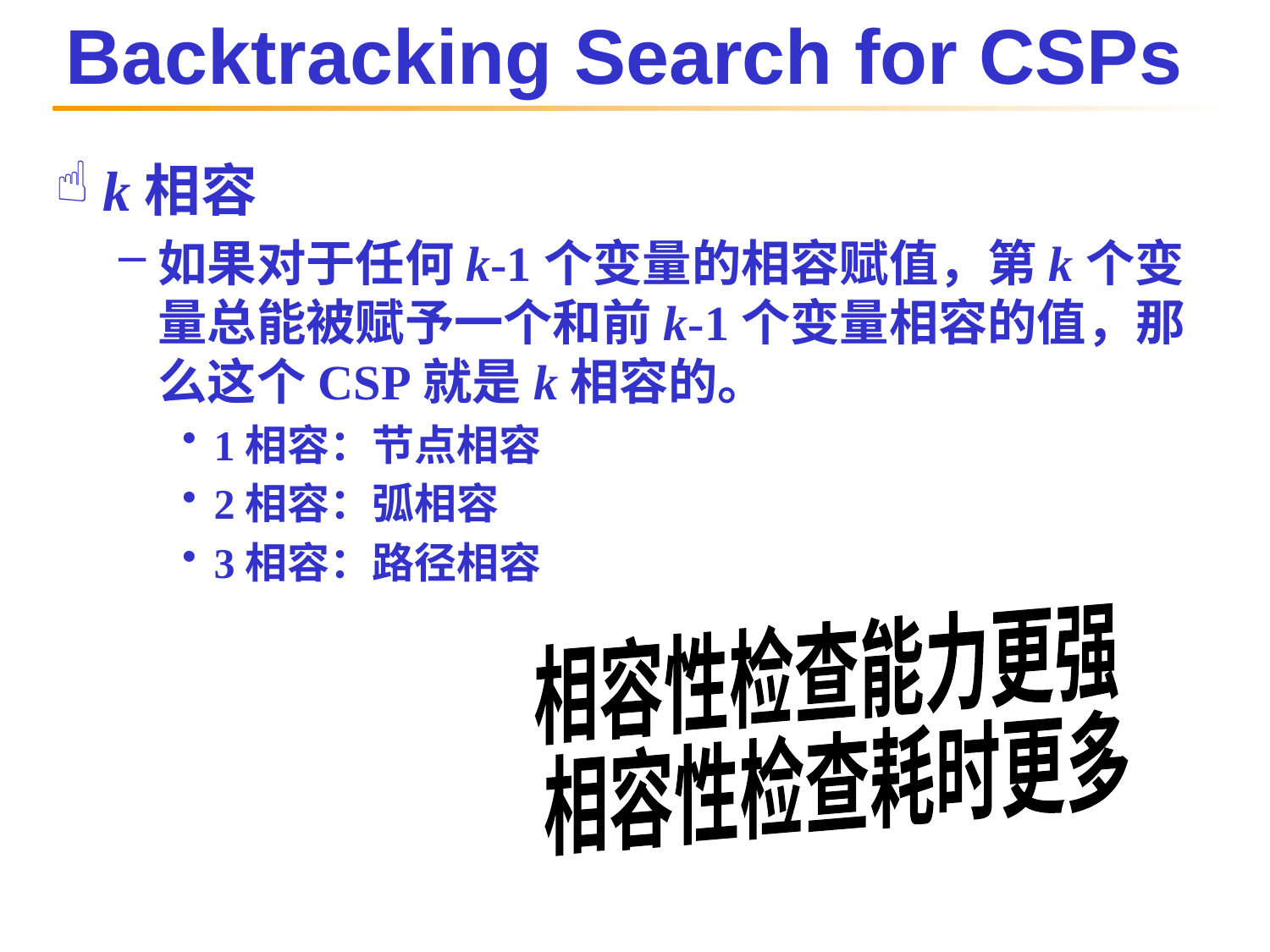

# Backtracking Search for CSPs
k相容
如果对于任何k-1个变量的相容赋值，第k个变量总能被赋予一个和前k-1个变量相容的值，那么这个CSP就是k相容的。
1相容：节点相容
2相容：弧相容
3相容：路径相容
相容性检查能力更强
相容性检查耗时更多